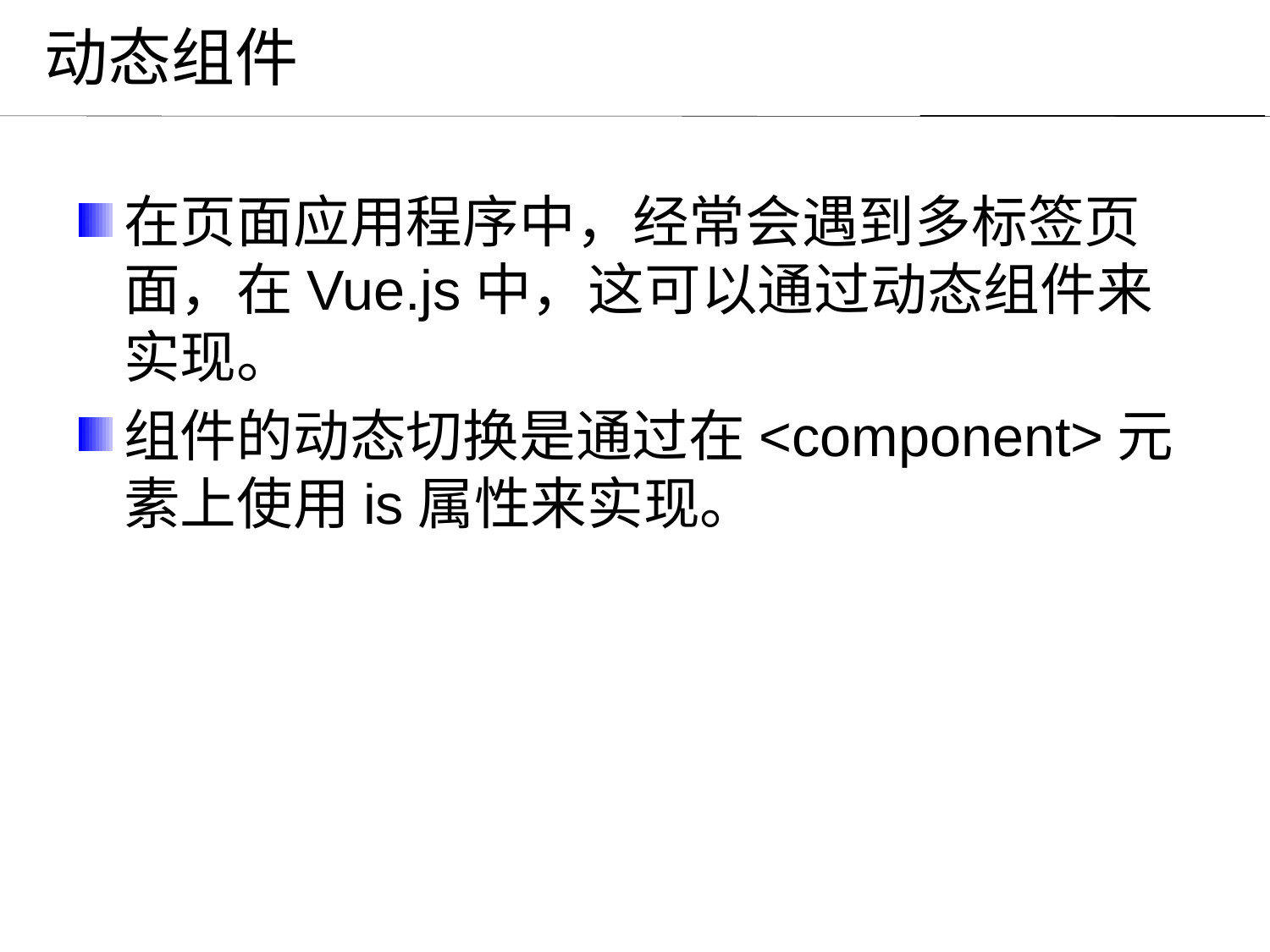

# 动态组件
在页面应用程序中，经常会遇到多标签页面，在Vue.js中，这可以通过动态组件来实现。
组件的动态切换是通过在<component>元素上使用is属性来实现。